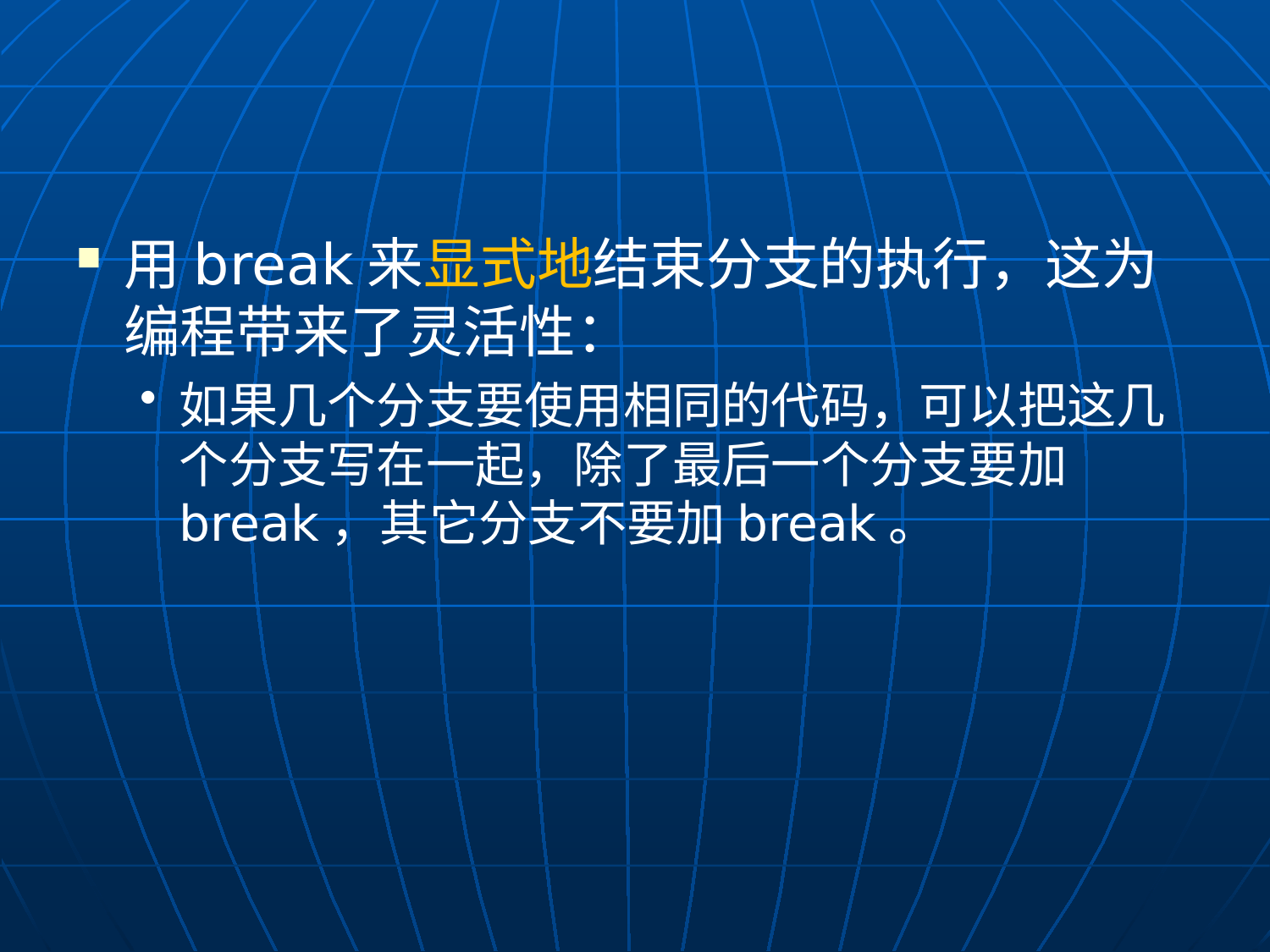

#
用break来显式地结束分支的执行，这为编程带来了灵活性：
如果几个分支要使用相同的代码，可以把这几个分支写在一起，除了最后一个分支要加break，其它分支不要加break。